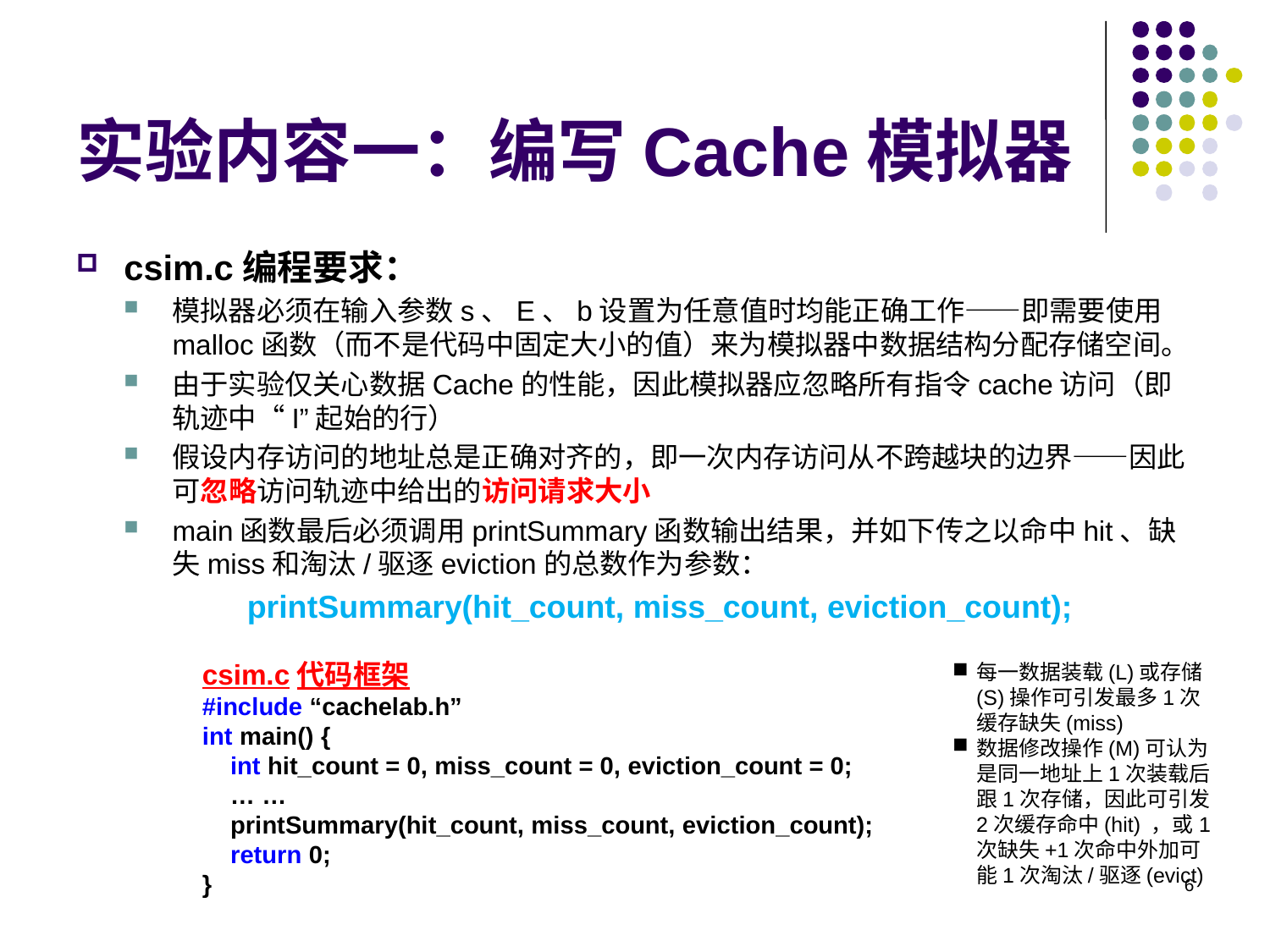

实验内容一：编写Cache模拟器
csim.c编程要求：
模拟器必须在输入参数s、E、b设置为任意值时均能正确工作——即需要使用malloc函数（而不是代码中固定大小的值）来为模拟器中数据结构分配存储空间。
由于实验仅关心数据Cache的性能，因此模拟器应忽略所有指令cache访问（即轨迹中“I”起始的行）
假设内存访问的地址总是正确对齐的，即一次内存访问从不跨越块的边界——因此可忽略访问轨迹中给出的访问请求大小
main函数最后必须调用printSummary函数输出结果，并如下传之以命中hit、缺失miss和淘汰/驱逐eviction的总数作为参数：
printSummary(hit_count, miss_count, eviction_count);

csim.c代码框架
#include “cachelab.h”
int main() {
    int hit_count = 0, miss_count = 0, eviction_count = 0;
    … …
    printSummary(hit_count, miss_count, eviction_count);
    return 0;
}
每一数据装载(L)或存储(S)操作可引发最多1次缓存缺失(miss)
数据修改操作(M)可认为是同一地址上1次装载后跟1次存储，因此可引发2次缓存命中(hit) ，或1次缺失+1次命中外加可能1次淘汰/驱逐(evict)
6